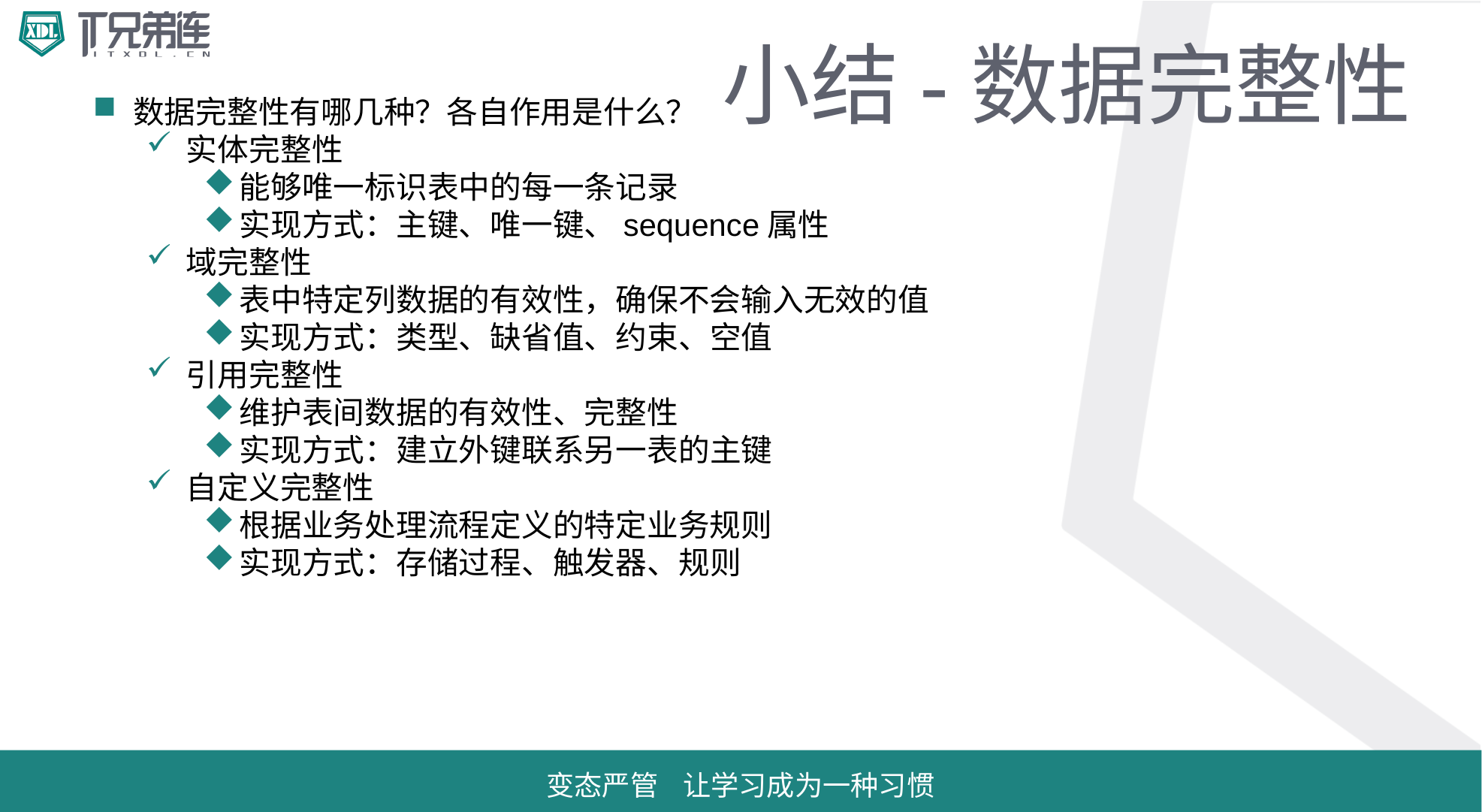

# 小结-数据完整性
数据完整性有哪几种？各自作用是什么？
实体完整性
能够唯一标识表中的每一条记录
实现方式：主键、唯一键、sequence属性
域完整性
表中特定列数据的有效性，确保不会输入无效的值
实现方式：类型、缺省值、约束、空值
引用完整性
维护表间数据的有效性、完整性
实现方式：建立外键联系另一表的主键
自定义完整性
根据业务处理流程定义的特定业务规则
实现方式：存储过程、触发器、规则